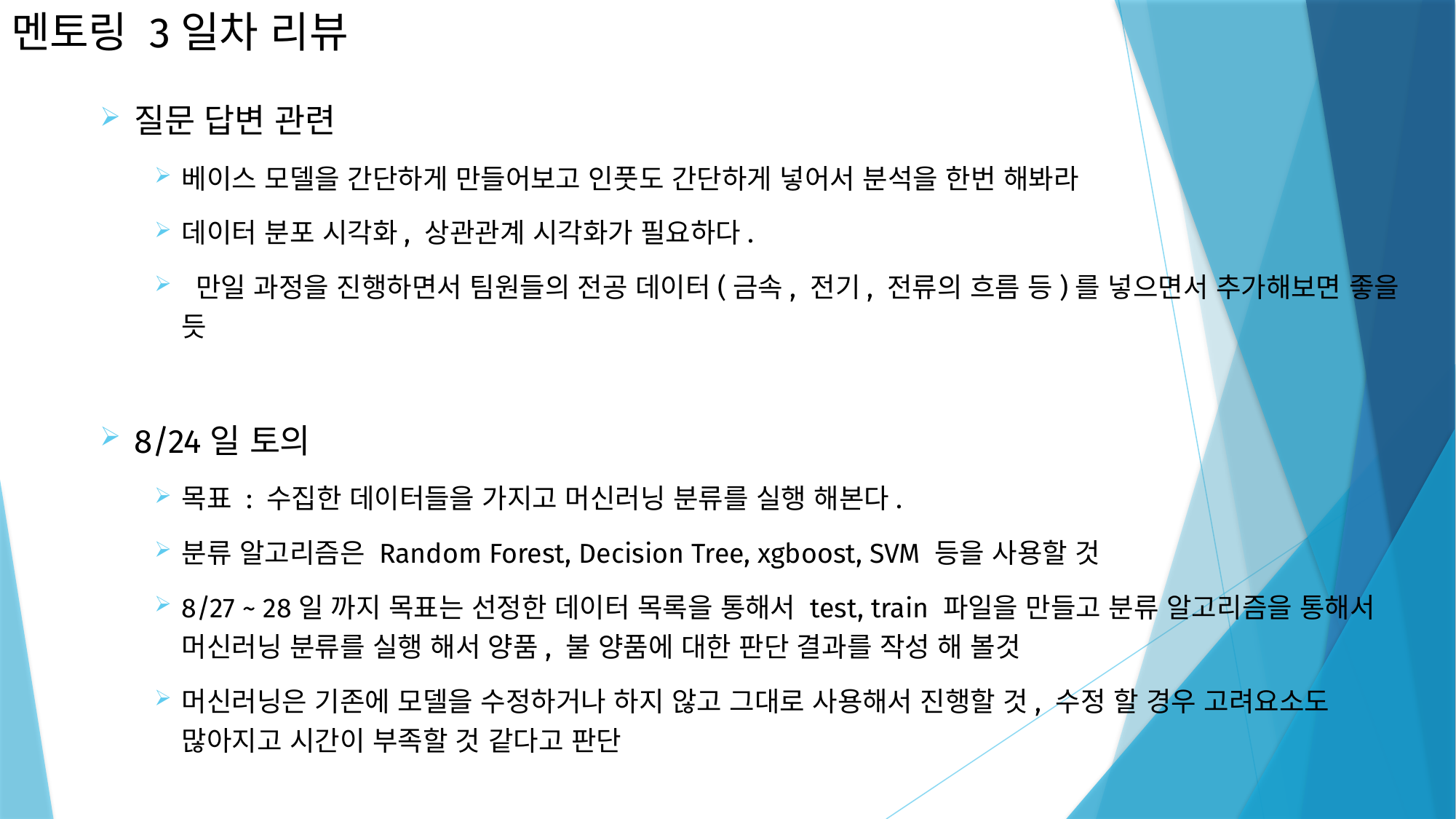

# 멘토링 3일차 리뷰
질문 답변 관련
베이스 모델을 간단하게 만들어보고 인풋도 간단하게 넣어서 분석을 한번 해봐라
데이터 분포 시각화, 상관관계 시각화가 필요하다.
 만일 과정을 진행하면서 팀원들의 전공 데이터(금속, 전기, 전류의 흐름 등)를 넣으면서 추가해보면 좋을 듯

8/24일 토의
목표 : 수집한 데이터들을 가지고 머신러닝 분류를 실행 해본다.
분류 알고리즘은 Random Forest, Decision Tree, xgboost, SVM 등을 사용할 것
8/27 ~ 28일 까지 목표는 선정한 데이터 목록을 통해서 test, train 파일을 만들고 분류 알고리즘을 통해서 머신러닝 분류를 실행 해서 양품, 불 양품에 대한 판단 결과를 작성 해 볼것
머신러닝은 기존에 모델을 수정하거나 하지 않고 그대로 사용해서 진행할 것, 수정 할 경우 고려요소도 많아지고 시간이 부족할 것 같다고 판단